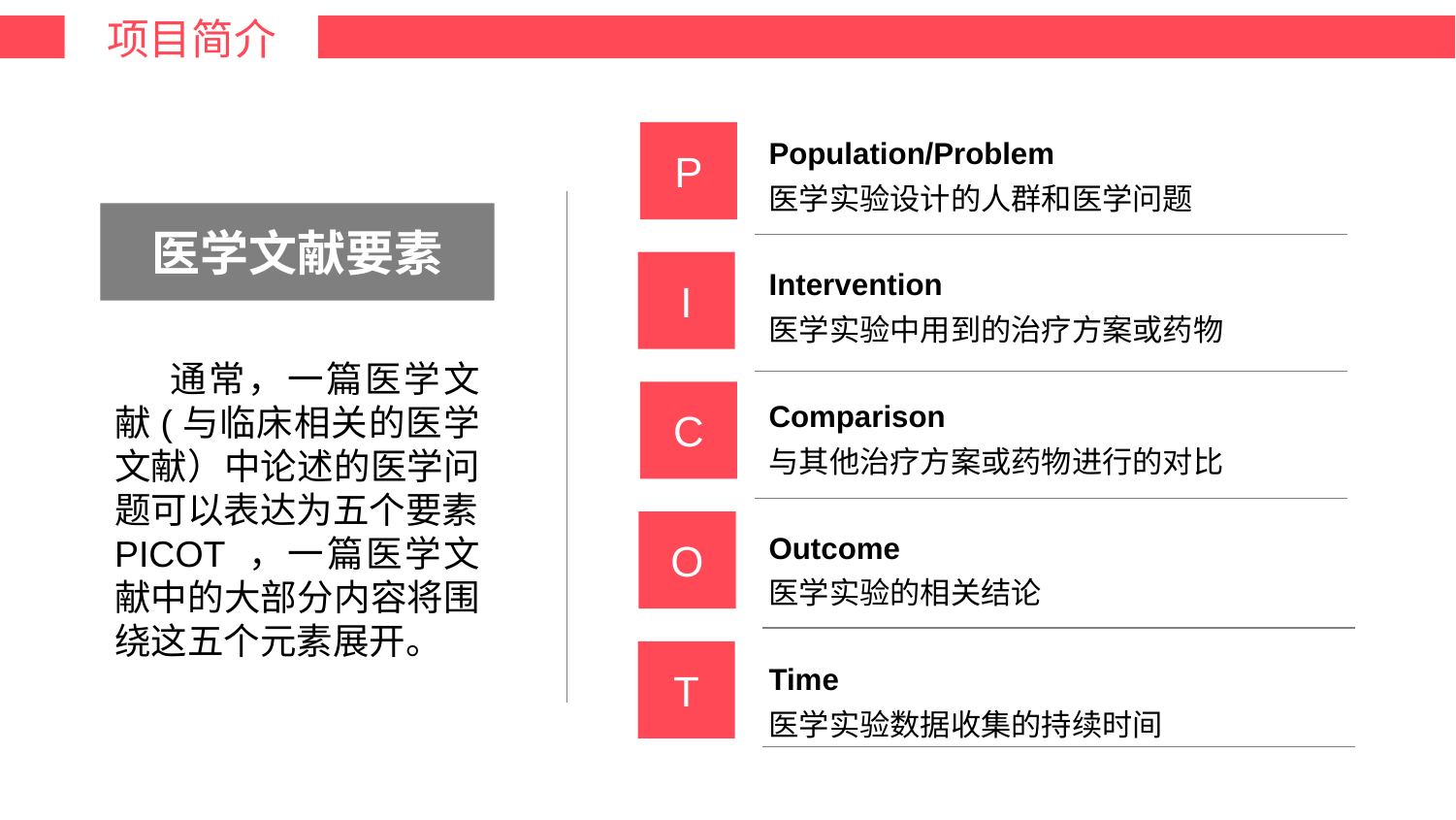

# 项目简介
P
Population/Problem
医学实验设计的人群和医学问题
医学文献要素
I
Intervention
医学实验中用到的治疗方案或药物
    通常，一篇医学文献(与临床相关的医学文献）中论述的医学问题可以表达为五个要素PICOT ，一篇医学文献中的大部分内容将围绕这五个元素展开。

C
Comparison
与其他治疗方案或药物进行的对比
O
Outcome
医学实验的相关结论
T
Time
医学实验数据收集的持续时间